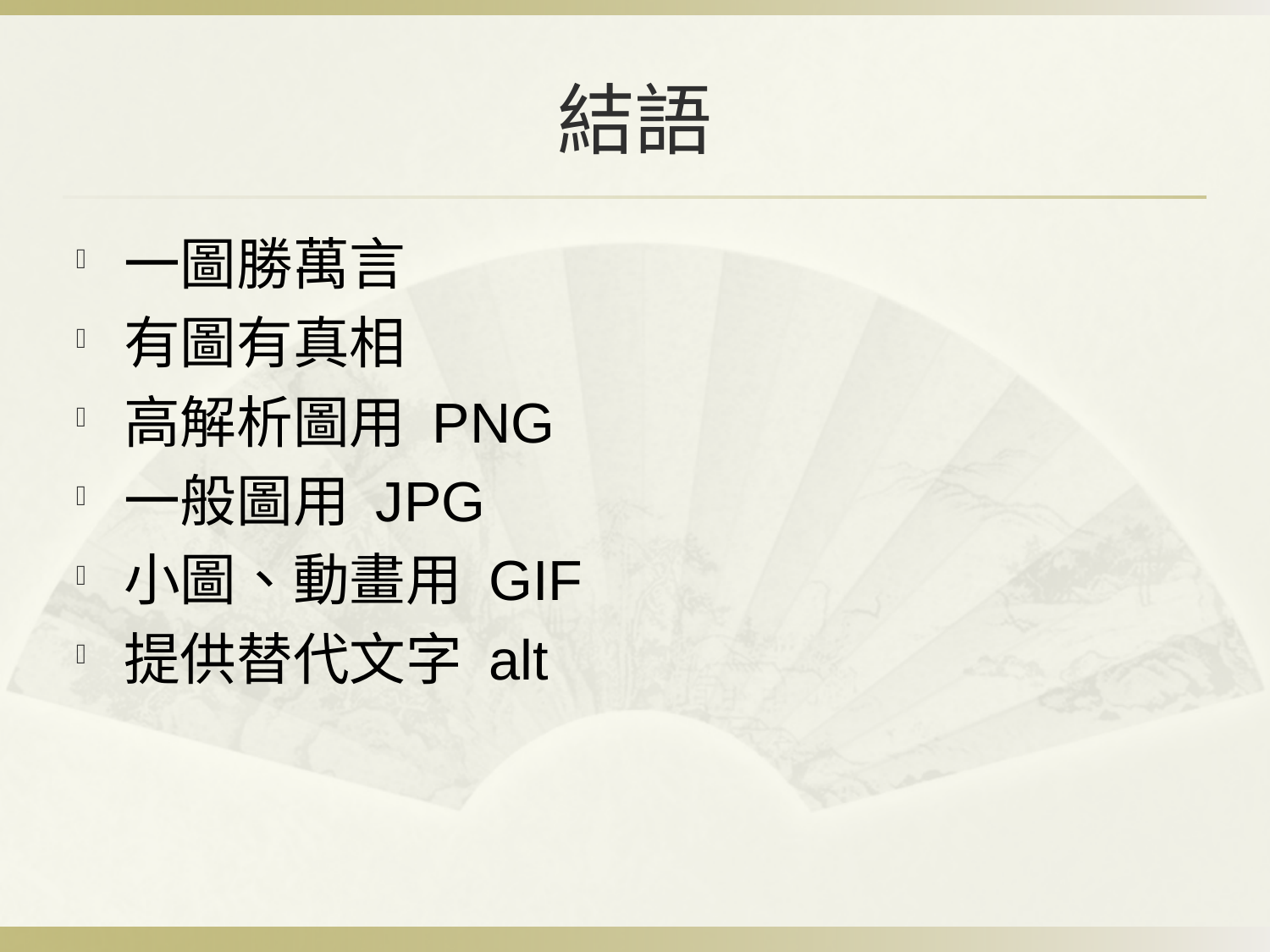

# 結語
一圖勝萬言
有圖有真相
高解析圖用 PNG
一般圖用 JPG
小圖、動畫用 GIF
提供替代文字 alt